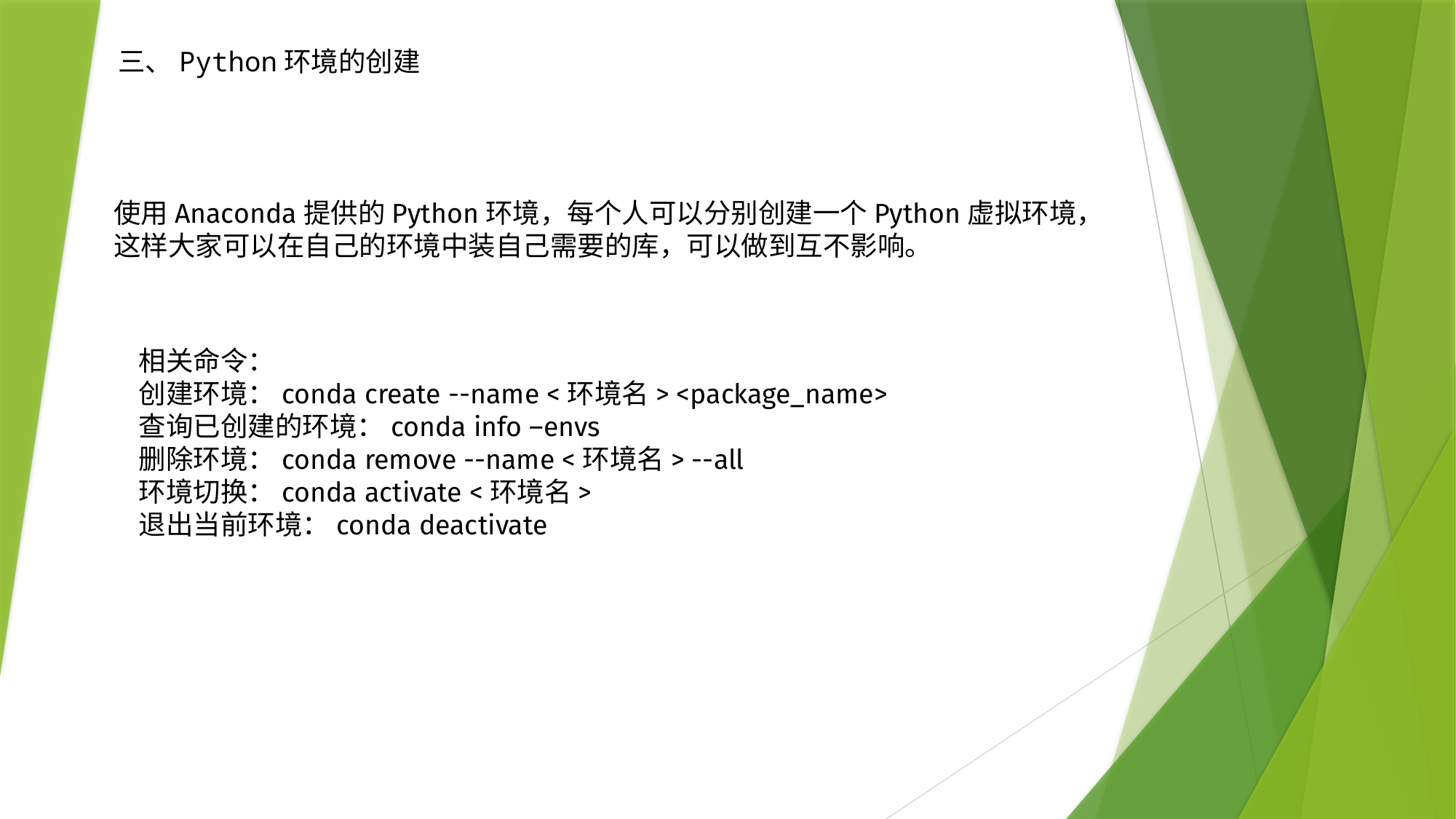

三、Python环境的创建
使用Anaconda提供的Python环境，每个人可以分别创建一个Python虚拟环境，
这样大家可以在自己的环境中装自己需要的库，可以做到互不影响。
相关命令：
创建环境：﻿conda create --name <环境名> <package_name>
查询已创建的环境：﻿conda info –envs
删除环境：﻿conda remove --name <环境名> --all
环境切换：﻿conda activate <环境名>
退出当前环境：﻿conda deactivate